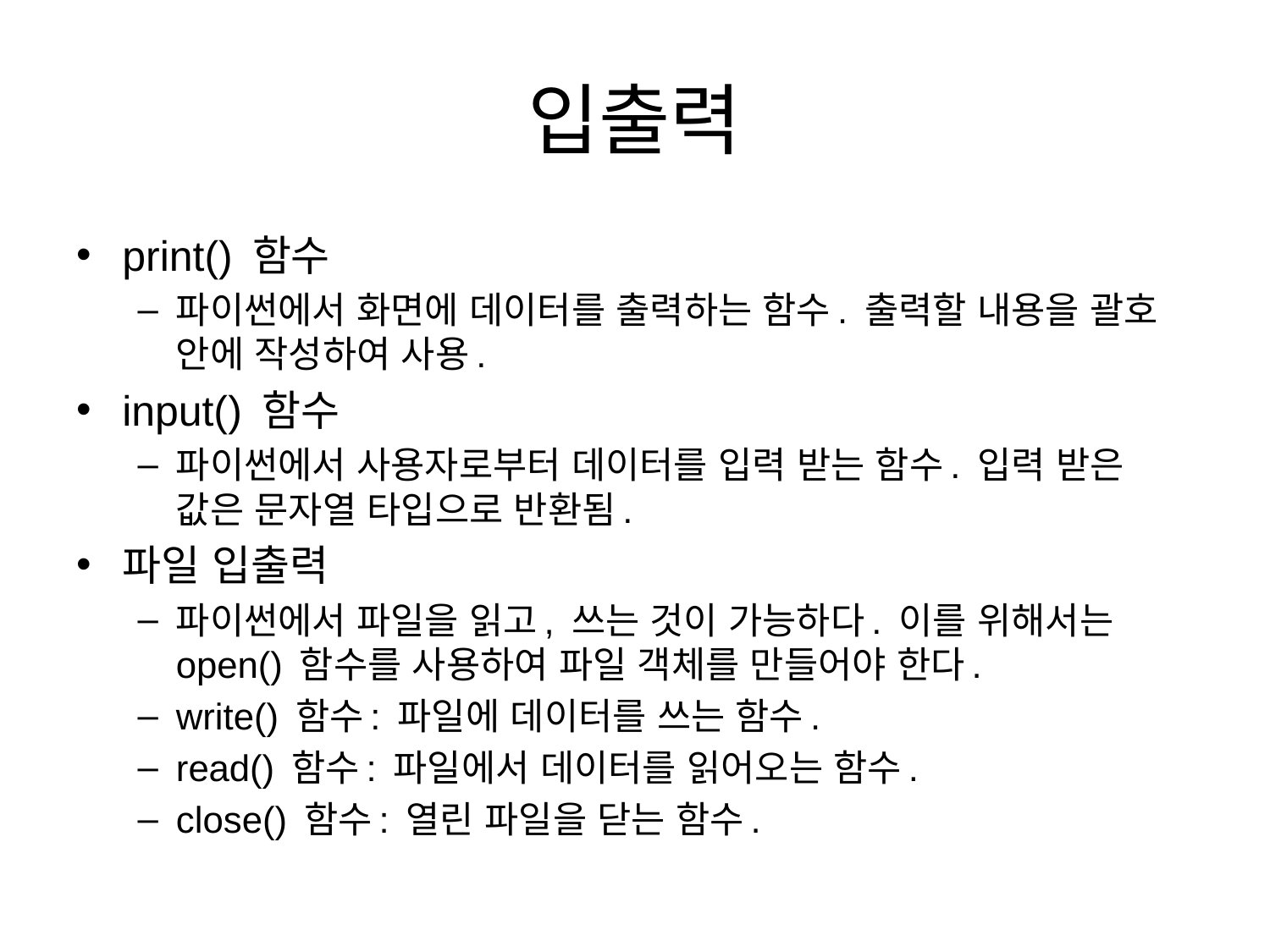

# 입출력
print() 함수
파이썬에서 화면에 데이터를 출력하는 함수. 출력할 내용을 괄호 안에 작성하여 사용.
input() 함수
파이썬에서 사용자로부터 데이터를 입력 받는 함수. 입력 받은 값은 문자열 타입으로 반환됨.
파일 입출력
파이썬에서 파일을 읽고, 쓰는 것이 가능하다. 이를 위해서는 open() 함수를 사용하여 파일 객체를 만들어야 한다.
write() 함수: 파일에 데이터를 쓰는 함수.
read() 함수: 파일에서 데이터를 읽어오는 함수.
close() 함수: 열린 파일을 닫는 함수.